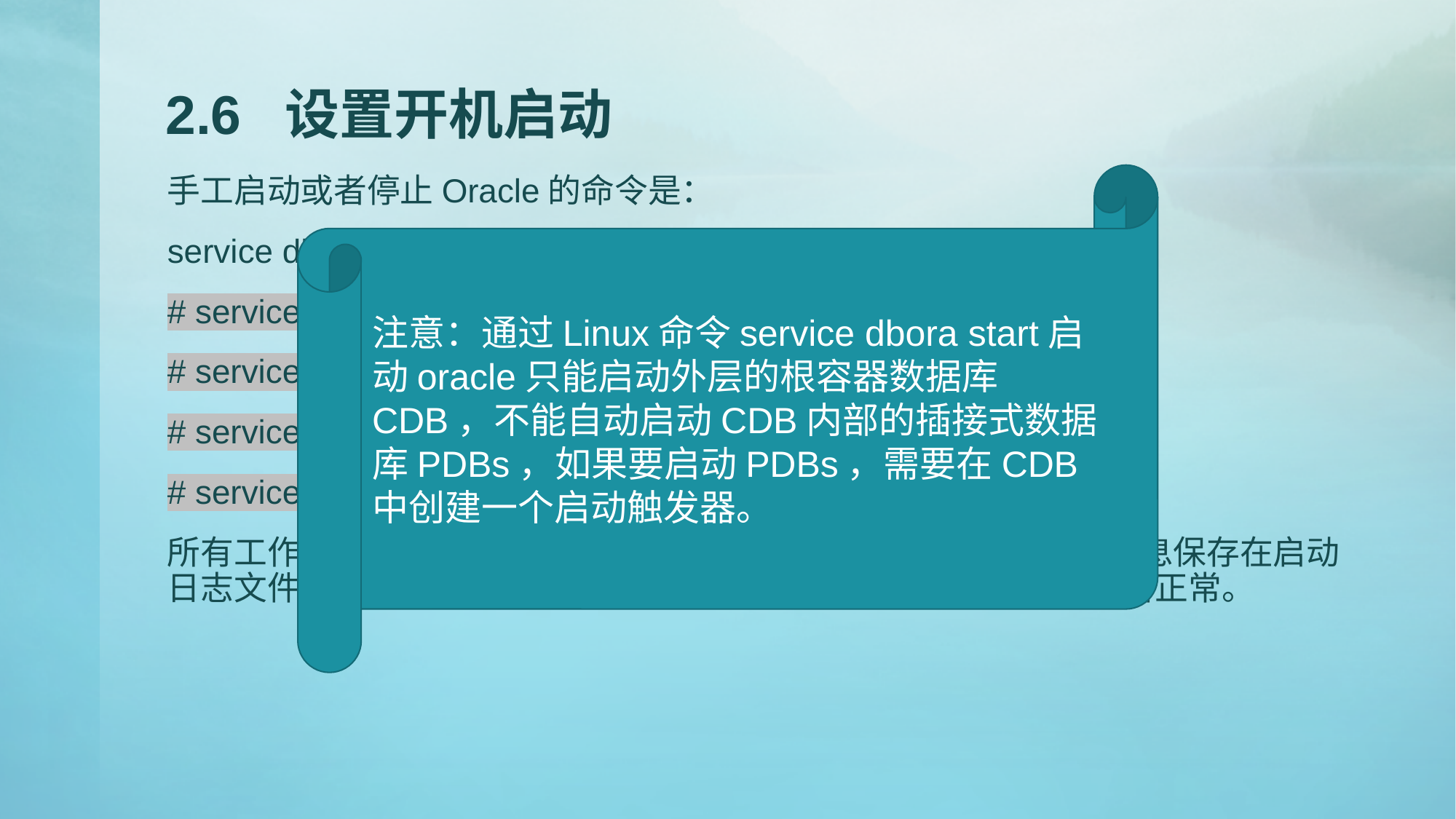

# 2.6  设置开机启动
注意：通过Linux命令service dbora start启动oracle只能启动外层的根容器数据库CDB，不能自动启动CDB内部的插接式数据库PDBs，如果要启动PDBs，需要在CDB中创建一个启动触发器。
手工启动或者停止Oracle的命令是：
service dbora [start / stop / restart / status]，比如：
# service dbora start
# service dbora stop
# service dbora restart
# service dbora status
所有工作完成后重启Linux，Oracle 12c可自动启动，启动过程信息保存在启动日志文件$ORACLE_HOME/startup.log中，可以查看启动过程是否正常。